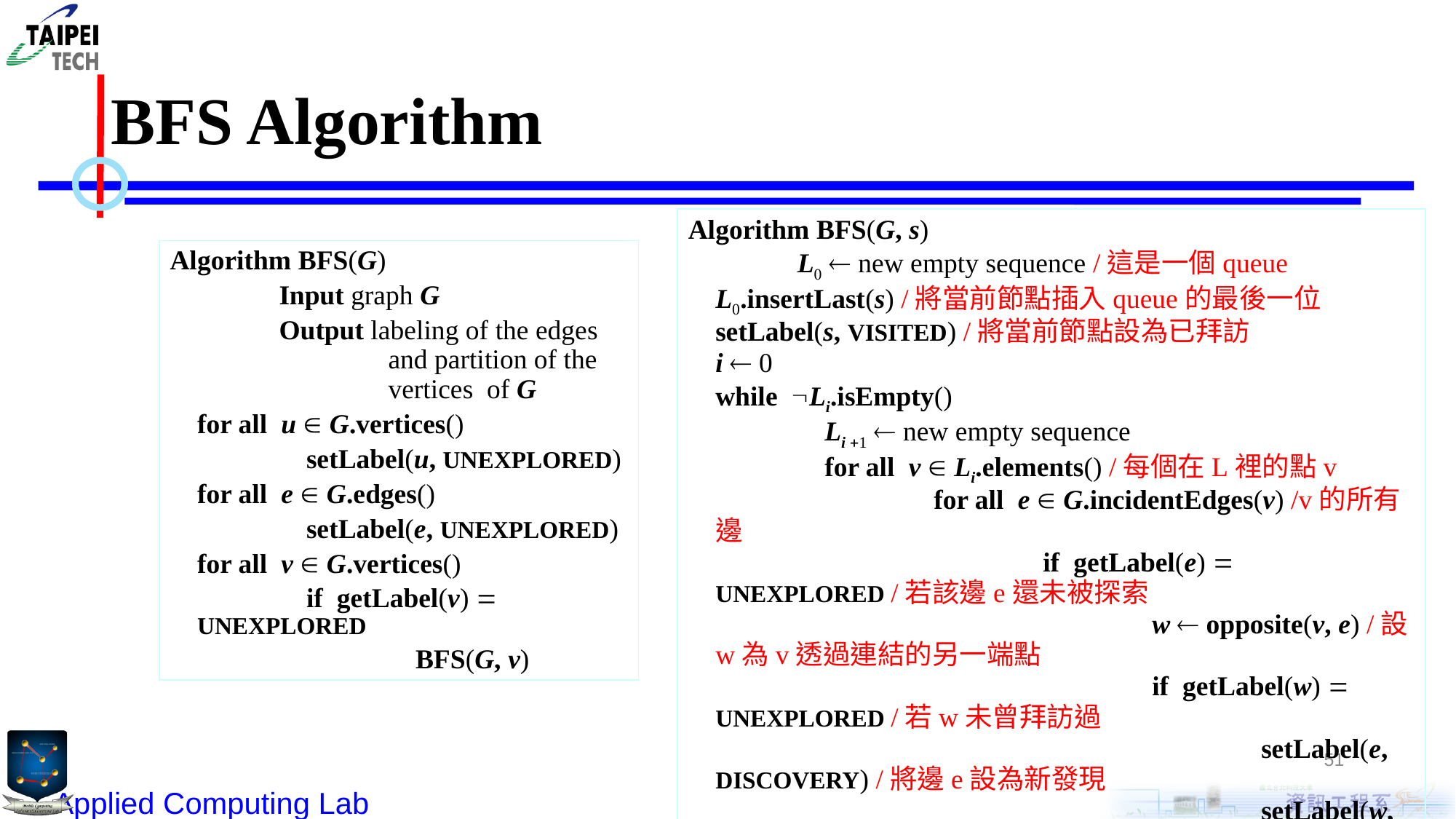

# BFS Algorithm
Algorithm BFS(G, s)
	L0 ← new empty sequence /這是一個queue
L0.insertLast(s) /將當前節點插入queue的最後一位
setLabel(s, VISITED) /將當前節點設為已拜訪
i ← 0
while  ¬Li.isEmpty()
	Li +1 ← new empty sequence
	for all  v ∈ Li.elements() /每個在L裡的點v
		for all  e ∈ G.incidentEdges(v) /v的所有邊
			if  getLabel(e) = UNEXPLORED /若該邊e還未被探索
				w ← opposite(v, e) /設w為v透過連結的另一端點
				if  getLabel(w) = UNEXPLORED /若w未曾拜訪過
					setLabel(e, DISCOVERY) /將邊e設為新發現
					setLabel(w, VISITED) /將w設為已拜訪
					Li +1.insertLast(w) /將w放入queue裡
				else
					setLabel(e, CROSS) /若是點w已被拜訪過，則將與之連結的邊e設為cross
	i ← i +1
Algorithm BFS(G)
	Input graph G
	Output labeling of the edges
		and partition of the
		vertices  of G
for all  u ∈ G.vertices()
	setLabel(u, UNEXPLORED)
for all  e ∈ G.edges()
	setLabel(e, UNEXPLORED)
for all  v ∈ G.vertices()
	if  getLabel(v) = UNEXPLORED
		BFS(G, v)
51